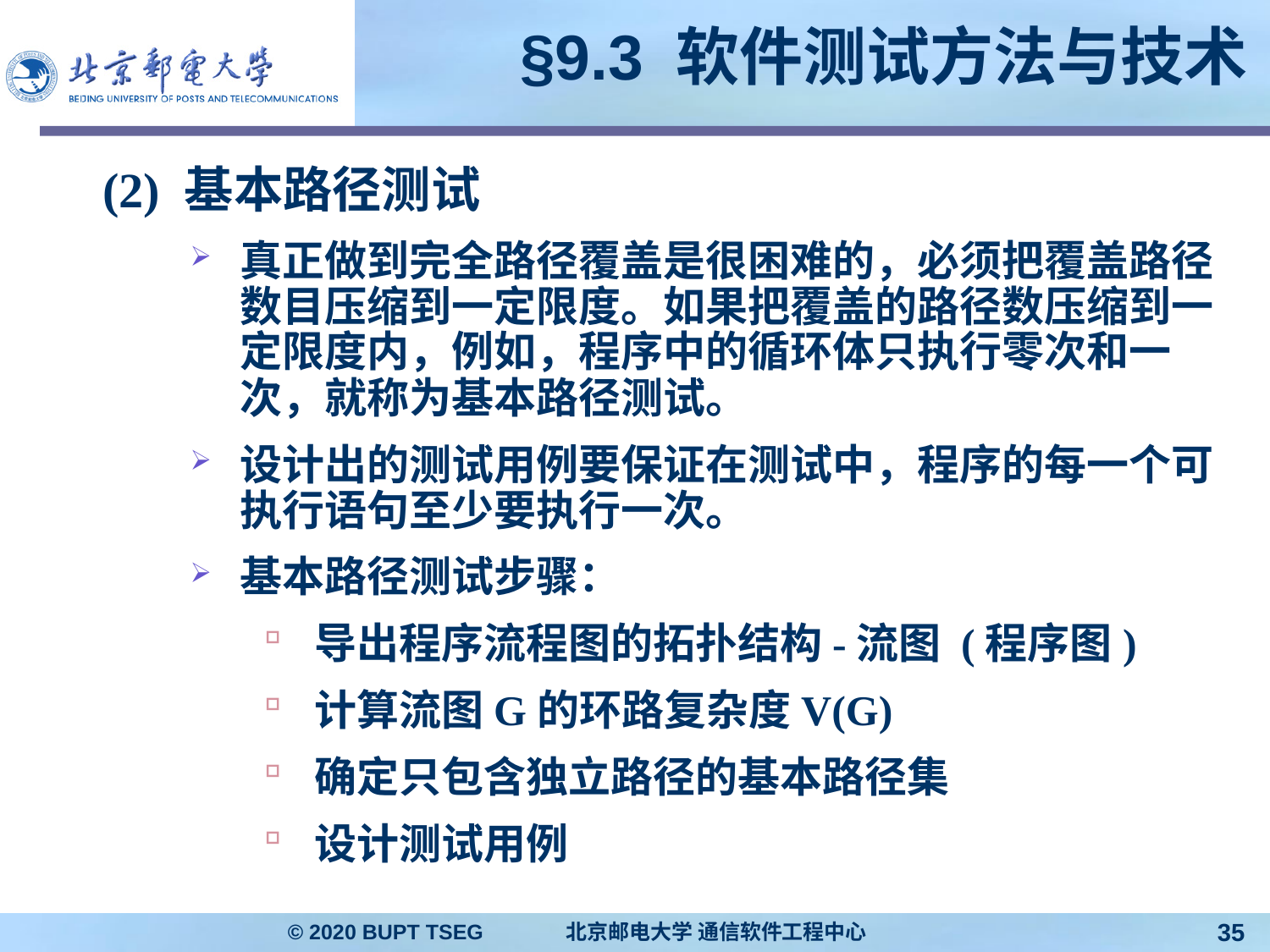

# §9.3 软件测试方法与技术
(2) 基本路径测试
真正做到完全路径覆盖是很困难的，必须把覆盖路径数目压缩到一定限度。如果把覆盖的路径数压缩到一定限度内，例如，程序中的循环体只执行零次和一次，就称为基本路径测试。
设计出的测试用例要保证在测试中，程序的每一个可执行语句至少要执行一次。
基本路径测试步骤：
导出程序流程图的拓扑结构-流图 (程序图)
计算流图G的环路复杂度V(G)
确定只包含独立路径的基本路径集
设计测试用例
© 2020 BUPT TSEG             北京邮电大学 通信软件工程中心